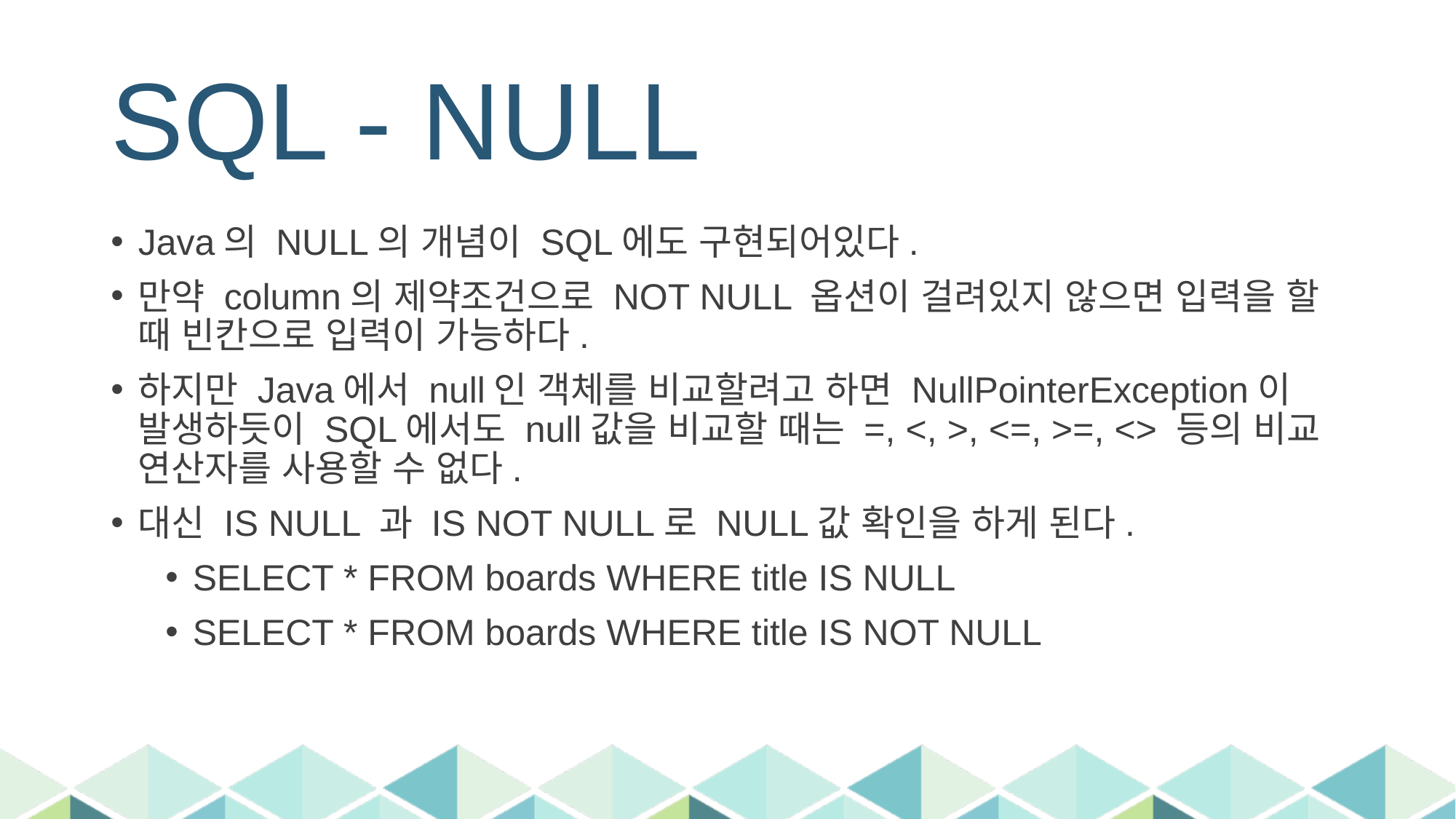

# SQL - NULL
Java의 NULL의 개념이 SQL에도 구현되어있다.
만약 column의 제약조건으로 NOT NULL 옵션이 걸려있지 않으면 입력을 할 때 빈칸으로 입력이 가능하다.
하지만 Java에서 null인 객체를 비교할려고 하면 NullPointerException이 발생하듯이 SQL에서도 null값을 비교할 때는 =, <, >, <=, >=, <> 등의 비교 연산자를 사용할 수 없다.
대신 IS NULL 과 IS NOT NULL로 NULL값 확인을 하게 된다.
SELECT * FROM boards WHERE title IS NULL
SELECT * FROM boards WHERE title IS NOT NULL